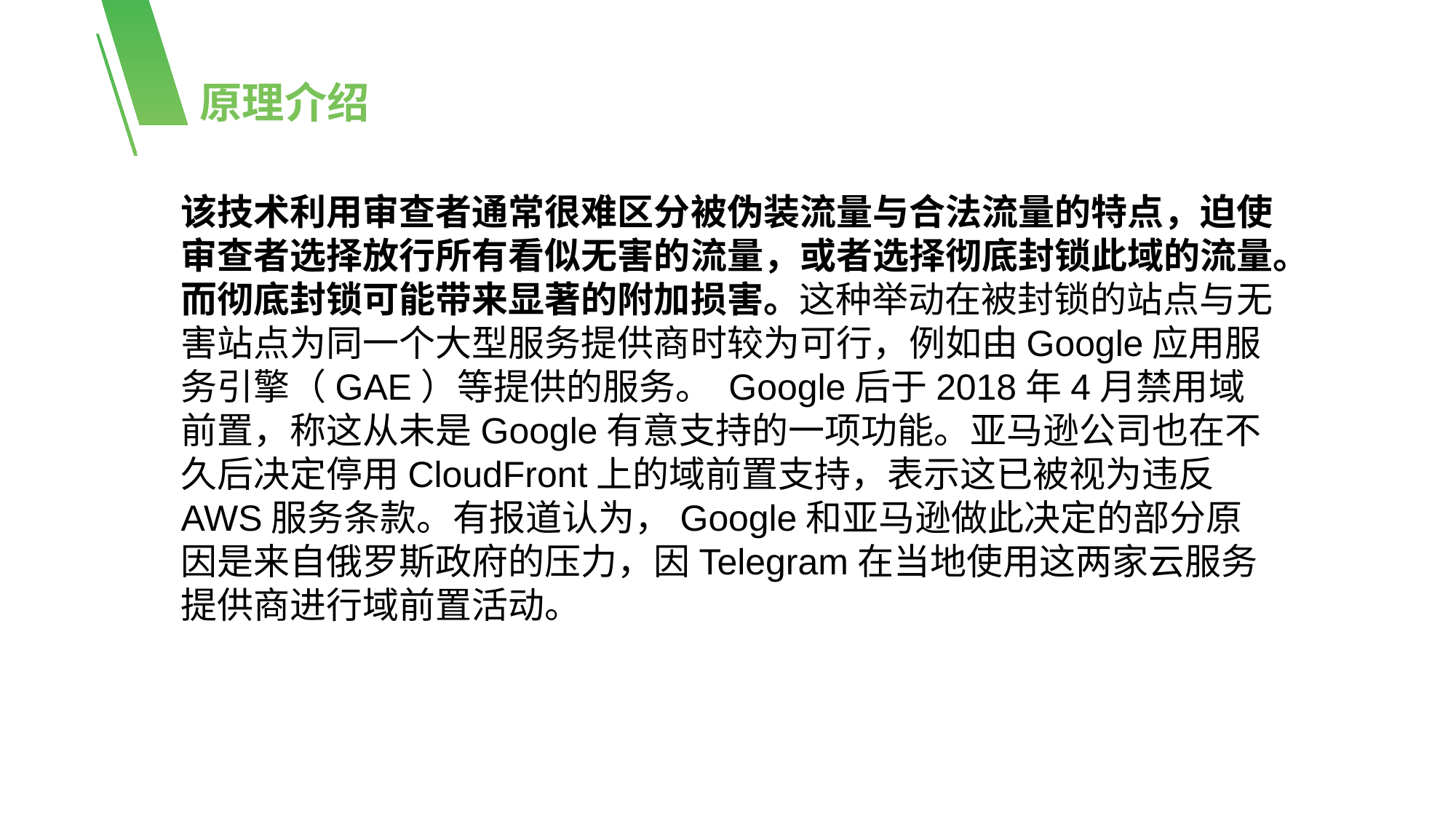

原理介绍
该技术利用审查者通常很难区分被伪装流量与合法流量的特点，迫使审查者选择放行所有看似无害的流量，或者选择彻底封锁此域的流量。而彻底封锁可能带来显著的附加损害。这种举动在被封锁的站点与无害站点为同一个大型服务提供商时较为可行，例如由Google应用服务引擎（GAE）等提供的服务。 Google后于2018年4月禁用域前置，称这从未是Google有意支持的一项功能。亚马逊公司也在不久后决定停用CloudFront上的域前置支持，表示这已被视为违反AWS服务条款。有报道认为，Google和亚马逊做此决定的部分原因是来自俄罗斯政府的压力，因Telegram在当地使用这两家云服务提供商进行域前置活动。